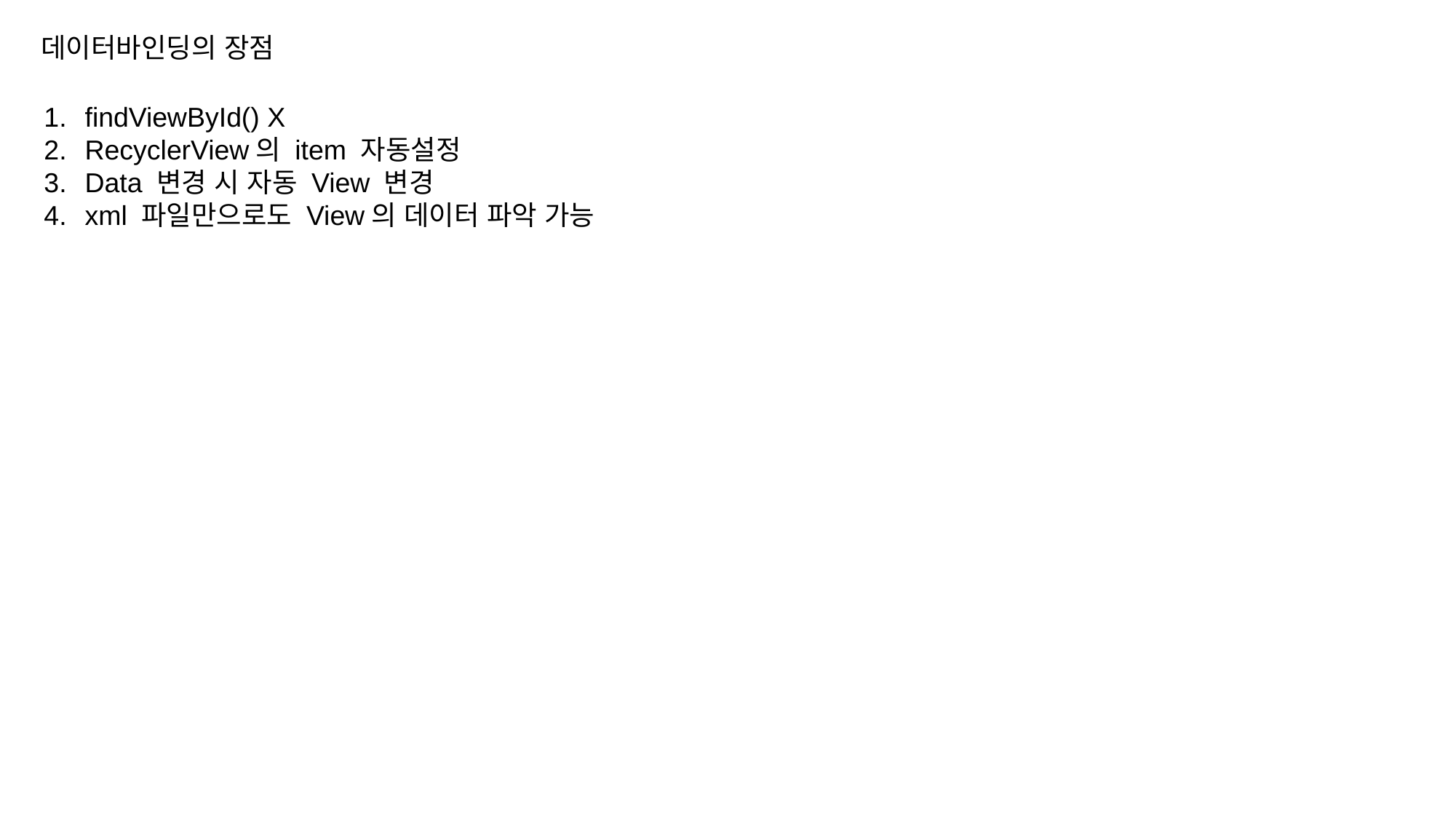

데이터바인딩의 장점
findViewById() X
RecyclerView의 item 자동설정
Data 변경 시 자동 View 변경
xml 파일만으로도 View의 데이터 파악 가능